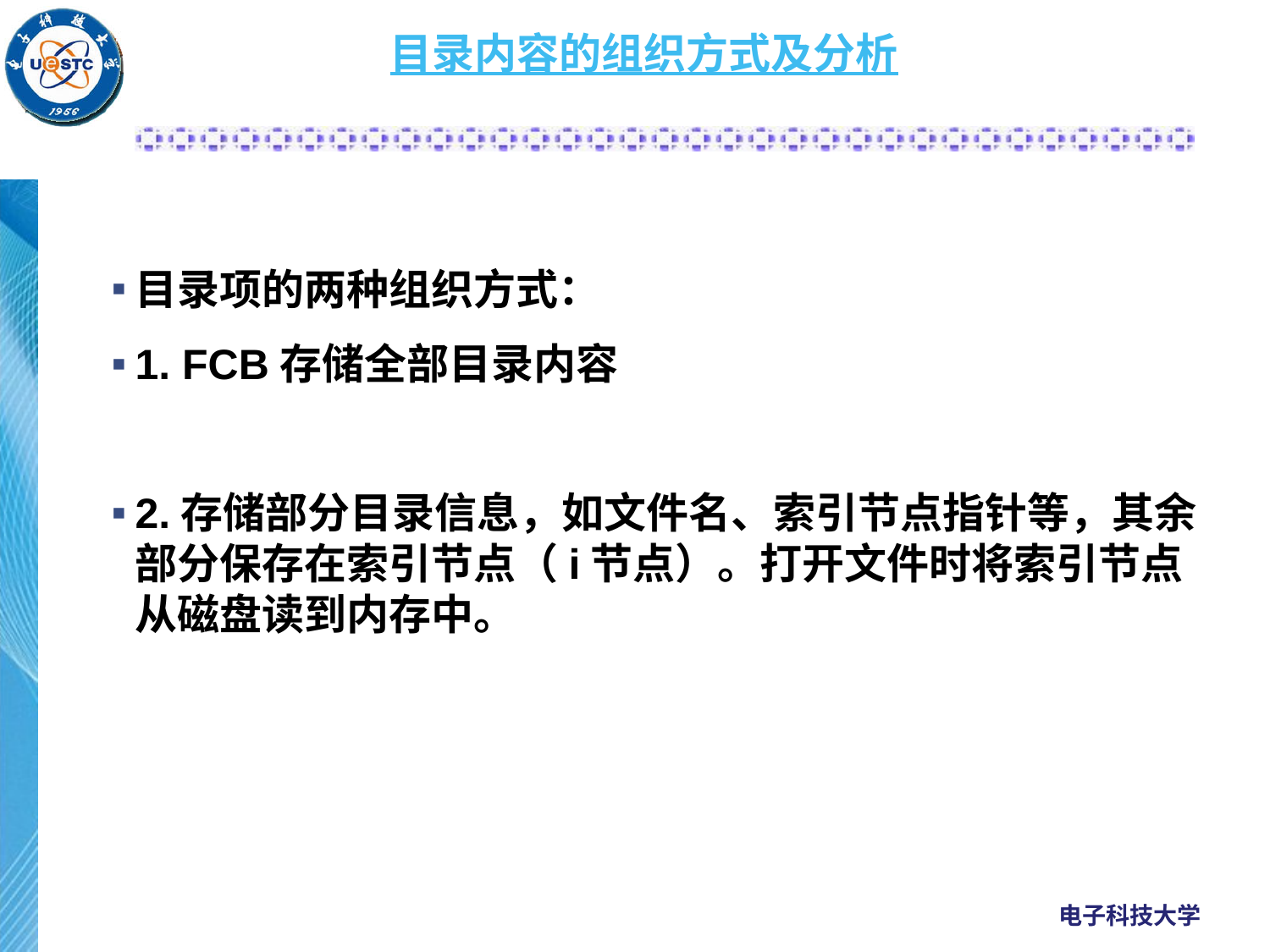

# 目录内容的组织方式及分析

目录项的两种组织方式：
1. FCB存储全部目录内容

2.存储部分目录信息，如文件名、索引节点指针等，其余部分保存在索引节点（i节点）。打开文件时将索引节点从磁盘读到内存中。